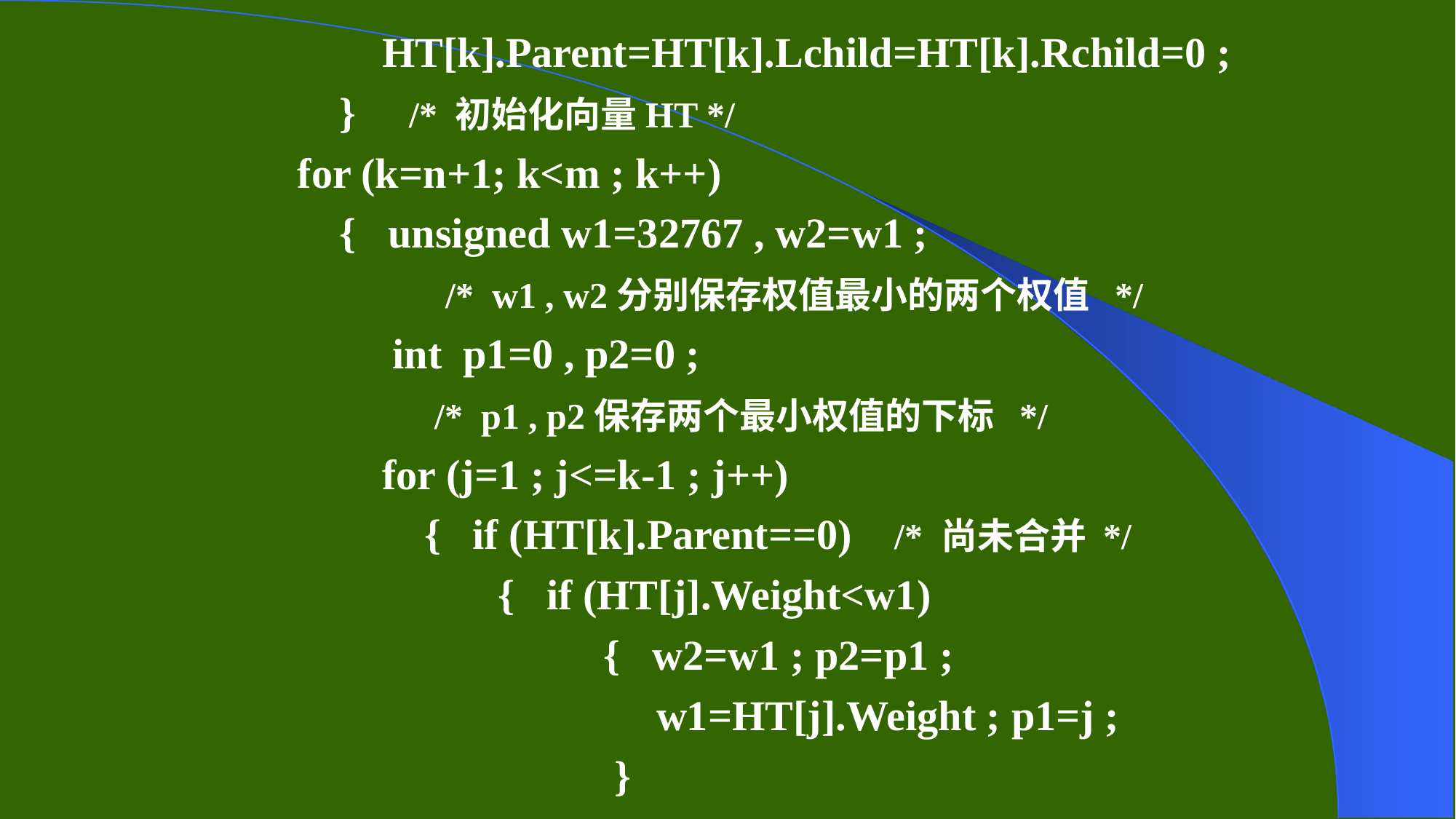

HT[k].Parent=HT[k].Lchild=HT[k].Rchild=0 ;
}     /* 初始化向量HT */
for (k=n+1; k<m ; k++)
{   unsigned w1=32767 , w2=w1 ;
      /*  w1 , w2分别保存权值最小的两个权值  */
 int  p1=0 , p2=0 ;
     /*  p1 , p2保存两个最小权值的下标  */
for (j=1 ; j<=k-1 ; j++)
    {   if (HT[k].Parent==0)    /* 尚未合并 */
           {   if (HT[j].Weight<w1)
                     {   w2=w1 ; p2=p1 ;
                          w1=HT[j].Weight ; p1=j ;
                      }